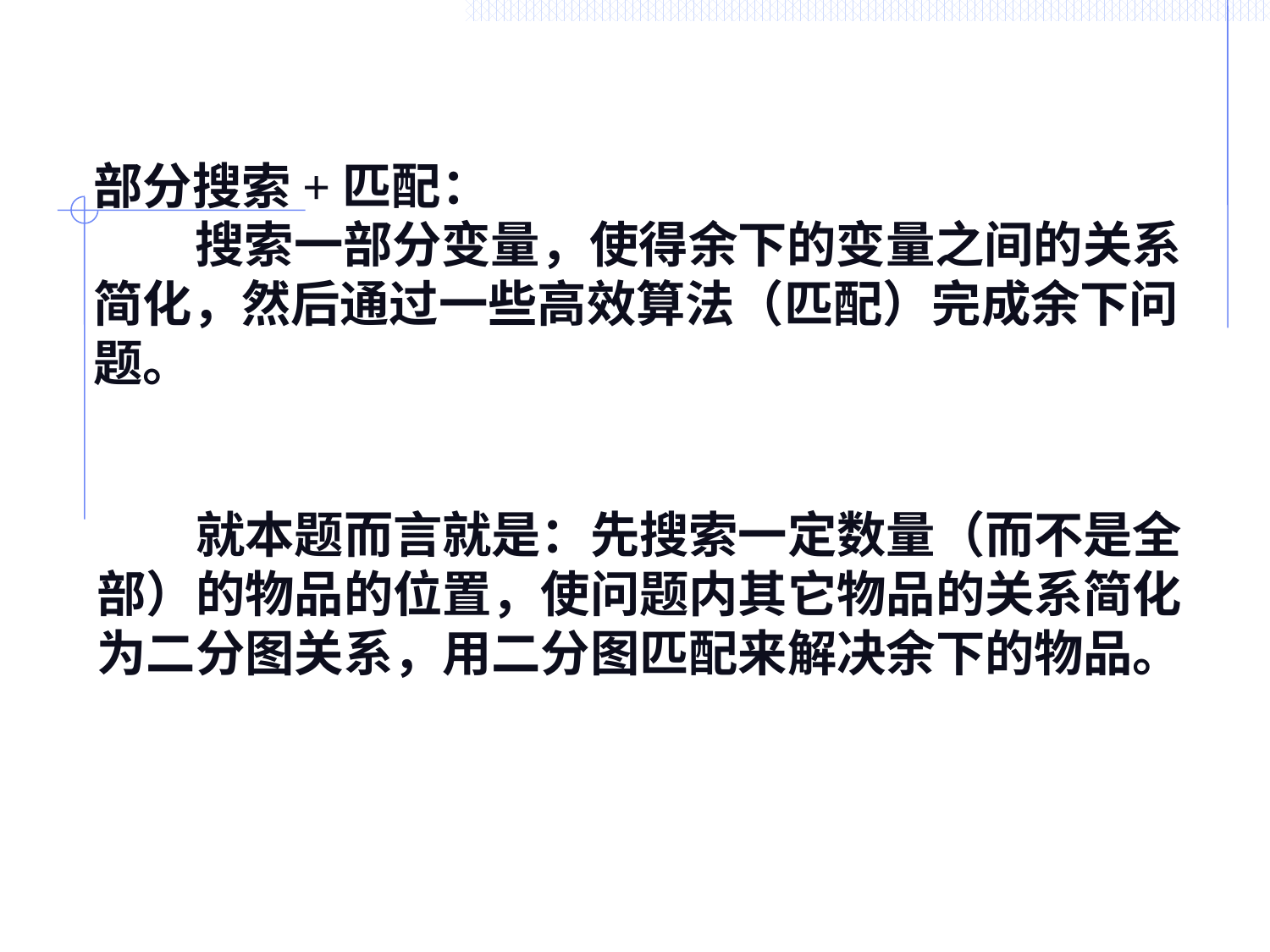

部分搜索+匹配：
        搜索一部分变量，使得余下的变量之间的关系简化，然后通过一些高效算法（匹配）完成余下问题。
　　就本题而言就是：先搜索一定数量（而不是全部）的物品的位置，使问题内其它物品的关系简化为二分图关系，用二分图匹配来解决余下的物品。